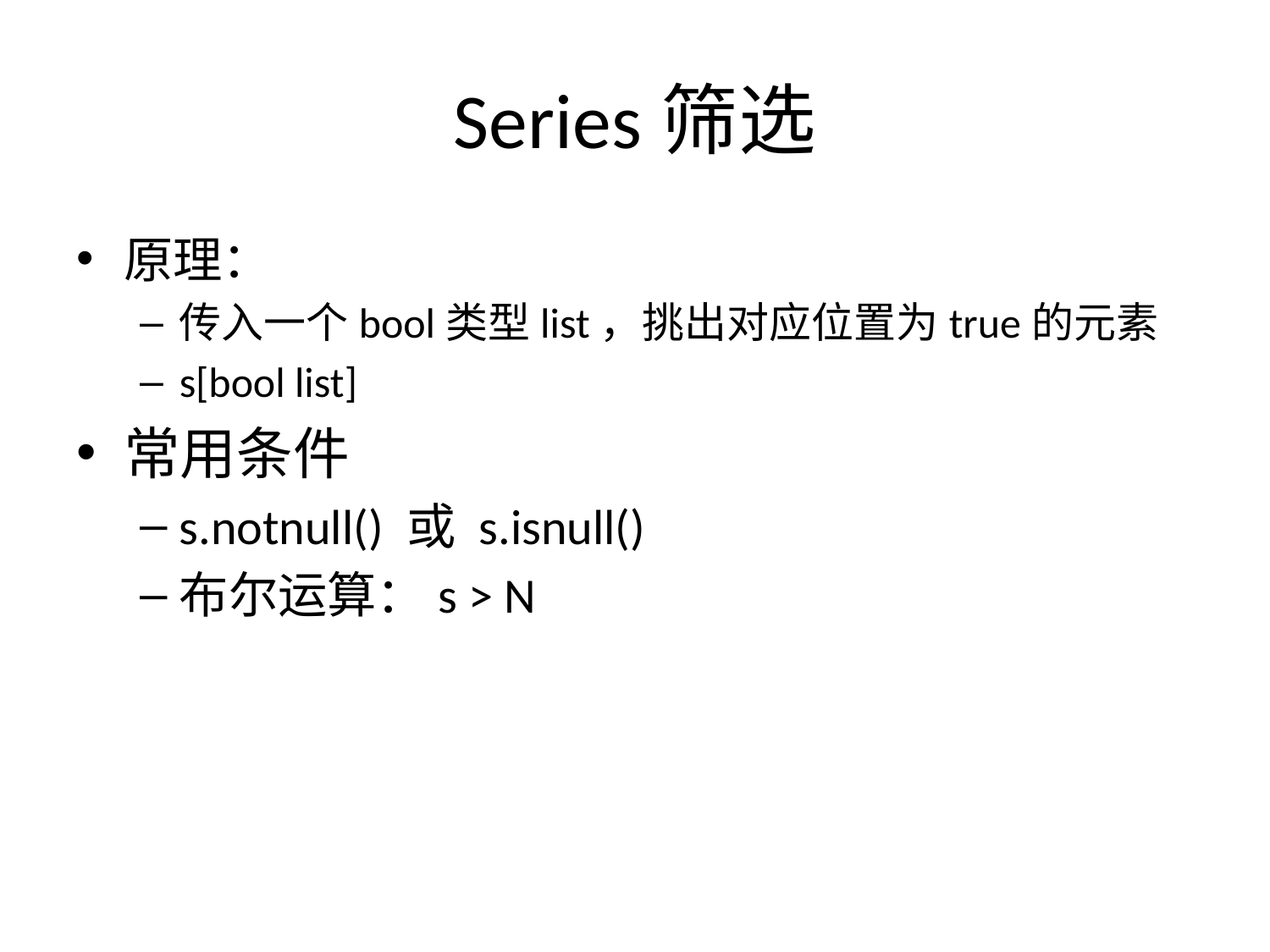

# Series筛选
原理：
传入一个bool类型list，挑出对应位置为true的元素
s[bool list]
常用条件
s.notnull() 或 s.isnull()
布尔运算：s > N